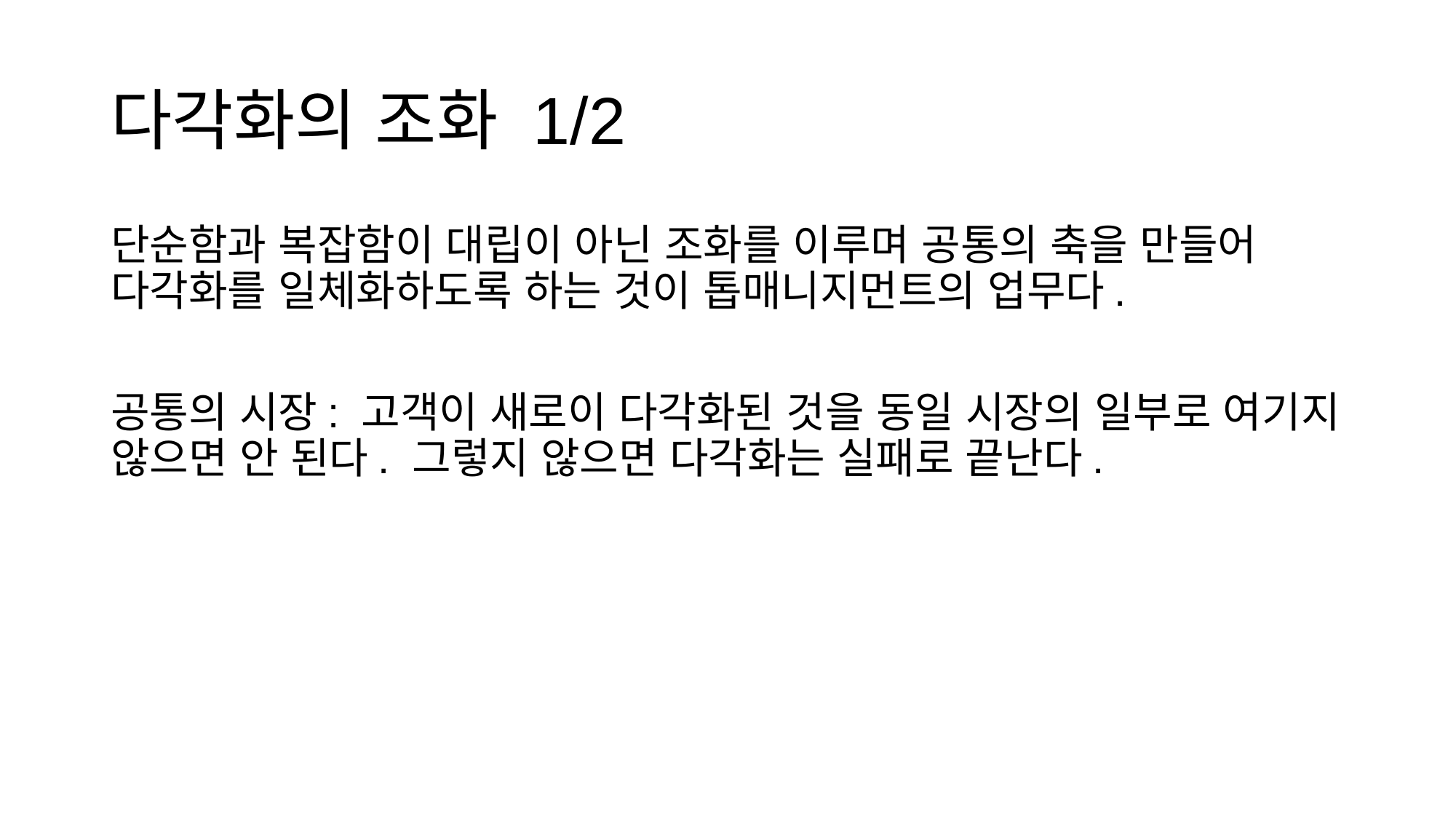

# 다각화의 조화 1/2
단순함과 복잡함이 대립이 아닌 조화를 이루며 공통의 축을 만들어 다각화를 일체화하도록 하는 것이 톱매니지먼트의 업무다.

공통의 시장: 고객이 새로이 다각화된 것을 동일 시장의 일부로 여기지 않으면 안 된다. 그렇지 않으면 다각화는 실패로 끝난다.